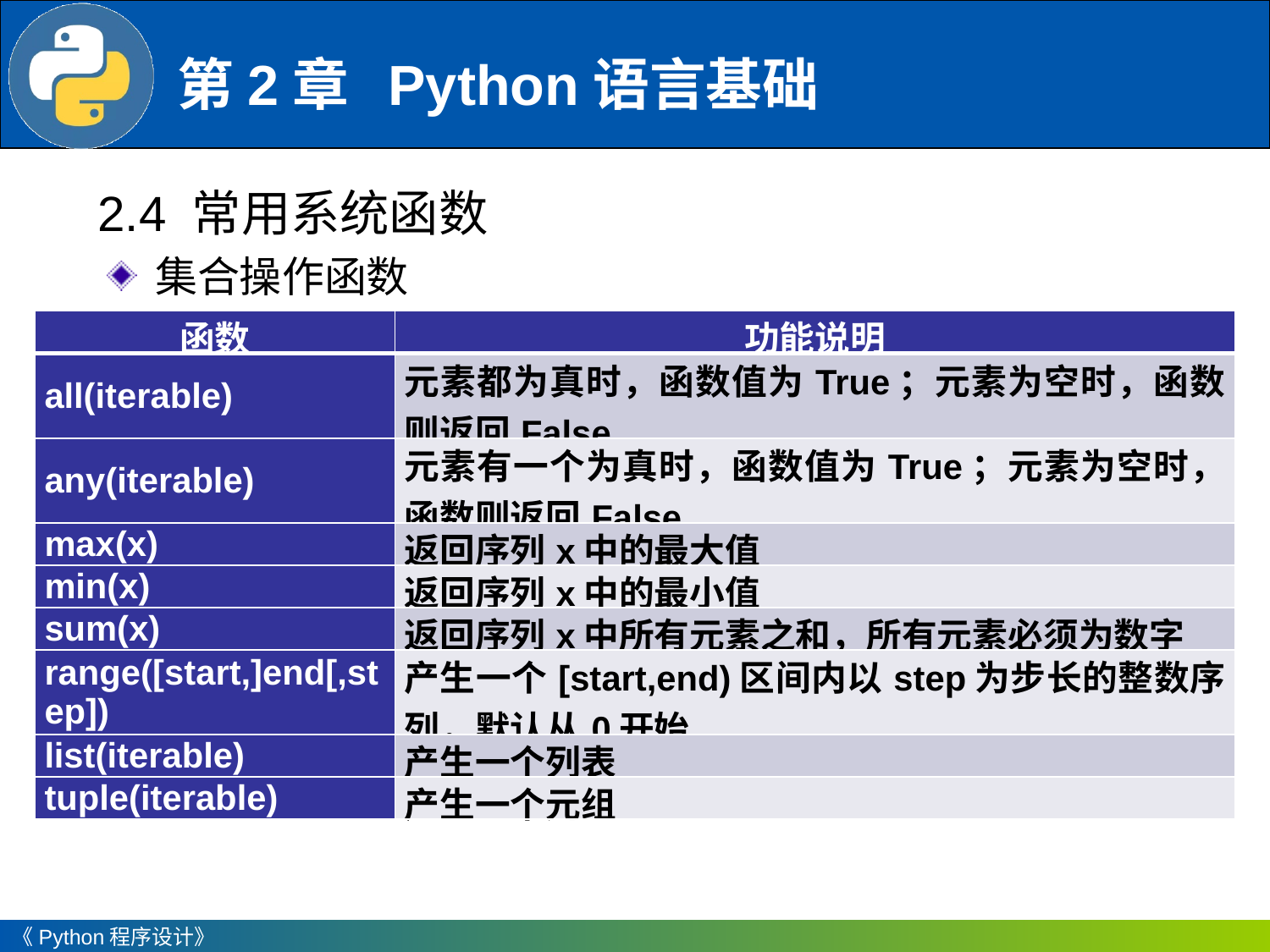

2.4 常用系统函数
集合操作函数
| 函数 | 功能说明 |
| --- | --- |
| all(iterable) | 元素都为真时，函数值为True；元素为空时，函数则返回False |
| any(iterable) | 元素有一个为真时，函数值为True；元素为空时，函数则返回False |
| max(x) | 返回序列x中的最大值 |
| min(x) | 返回序列x中的最小值 |
| sum(x) | 返回序列x中所有元素之和，所有元素必须为数字 |
| range([start,]end[,step]) | 产生一个[start,end)区间内以step为步长的整数序列，默认从0开始 |
| list(iterable) | 产生一个列表 |
| tuple(iterable) | 产生一个元组 |